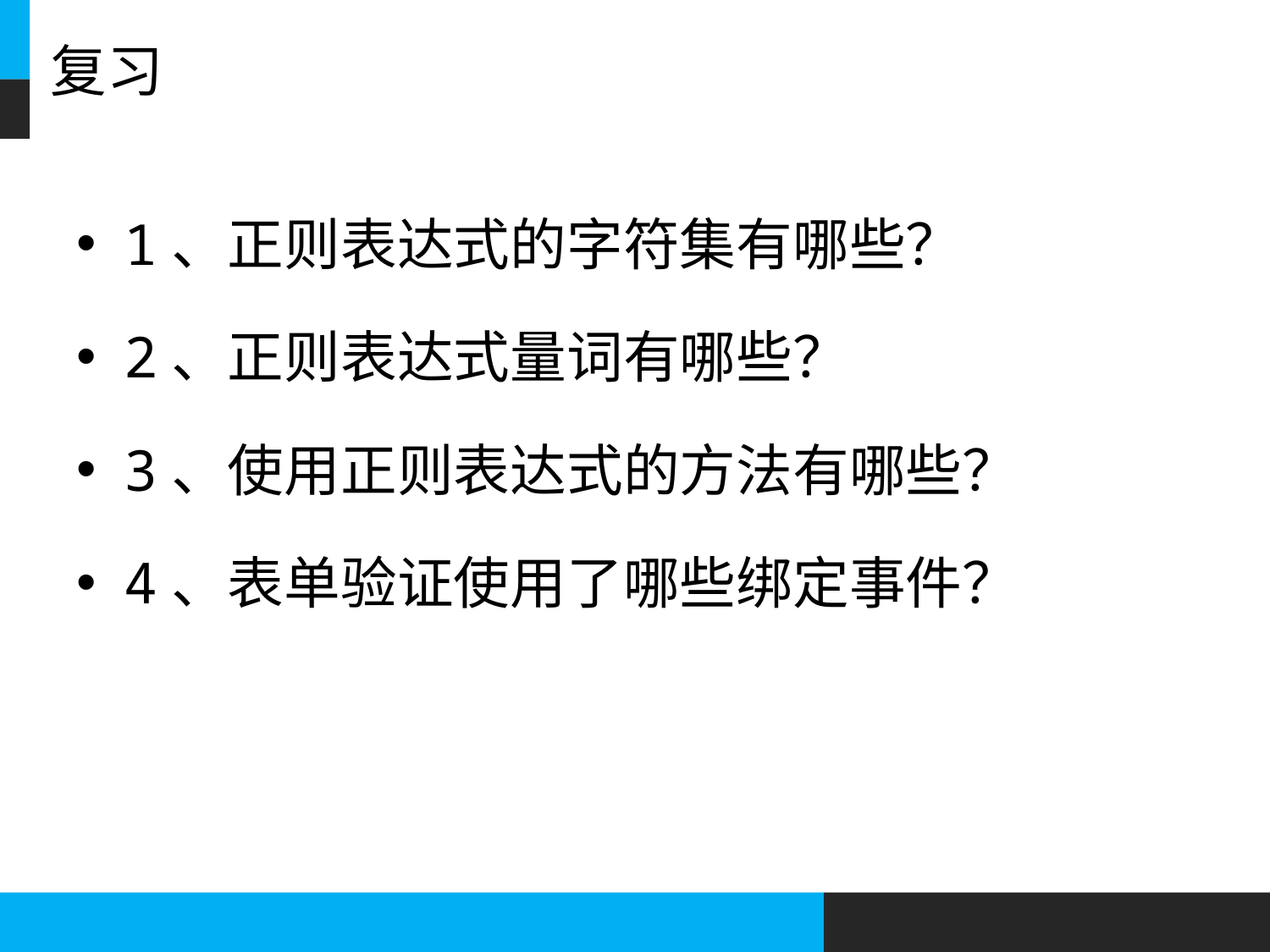

# 复习
1、正则表达式的字符集有哪些？
2、正则表达式量词有哪些？
3、使用正则表达式的方法有哪些？
4、表单验证使用了哪些绑定事件？